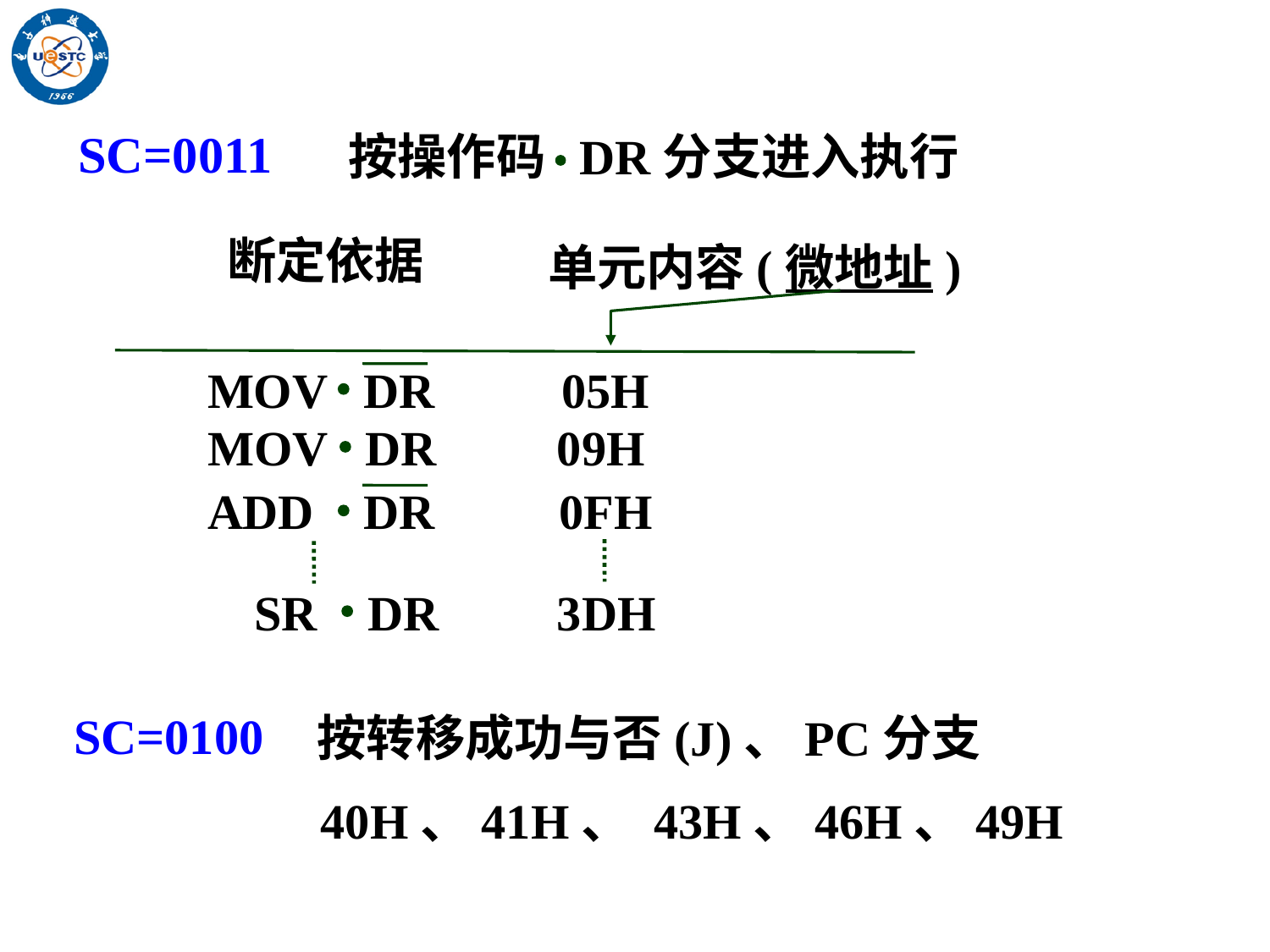

SC=0011
按操作码  DR分支进入执行

断定依据
单元内容(微地址)

MOV
DR

05H
MOV
DR

09H
0FH
ADD
DR

SR
DR

3DH
SC=0100
按转移成功与否(J)、PC分支
40H、41H、 43H、46H、49H